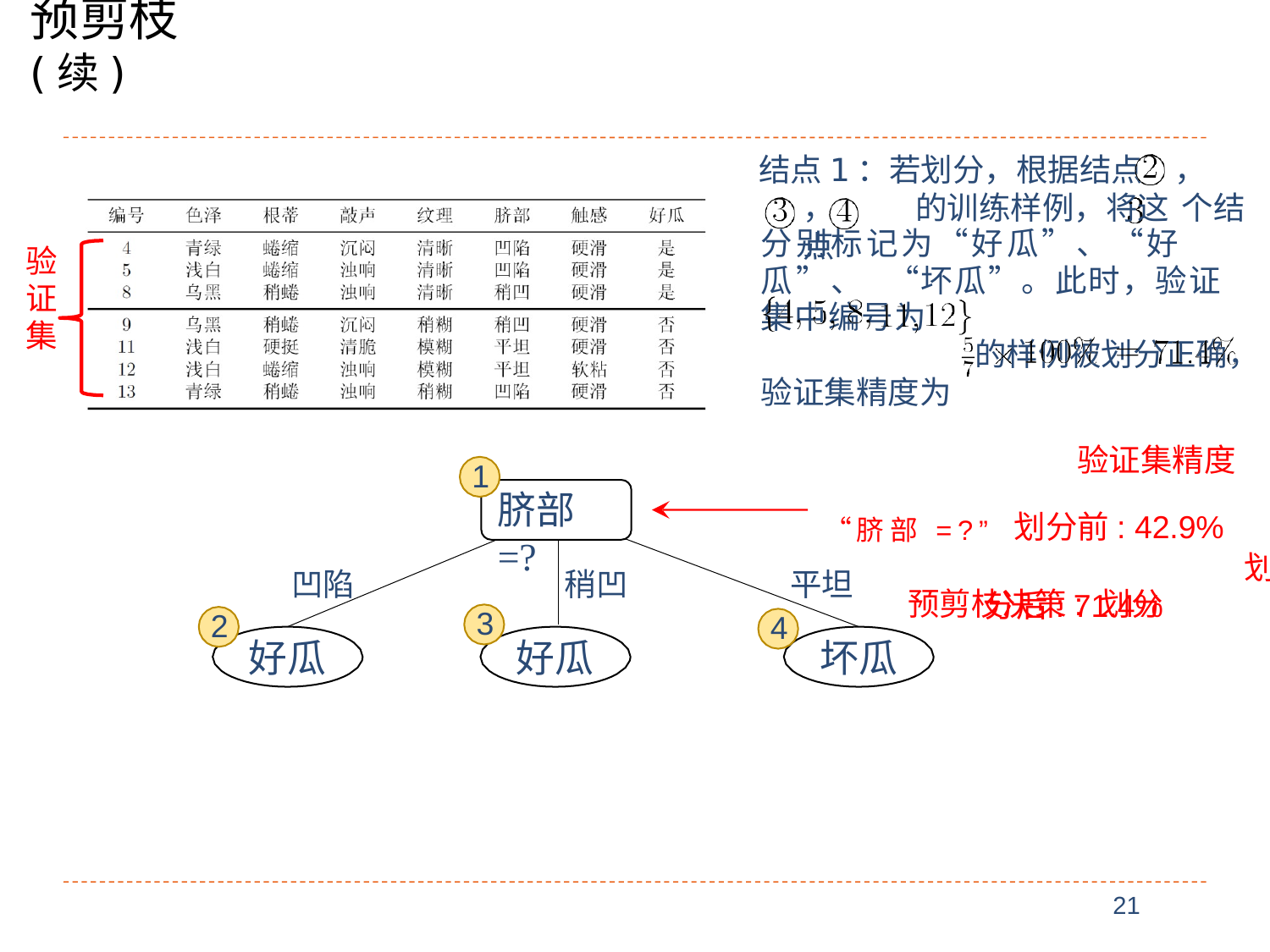

# 预剪枝 (续)
结点1：若划分，根据结点	，
，	的训练样例，将这 个结点

分别标记为“好瓜”、“好瓜”、  “坏瓜”。此时，验证集中编号为
的样例被划分正确，
验证集精度为
验 证 集

验证集精度  “脐部=?” 划分前: 42.9%
划分后: 71.4%
1

脐部=?

凹陷
稍凹
平坦
预剪枝决策: 划分
3

2

4

好瓜
好瓜
坏瓜